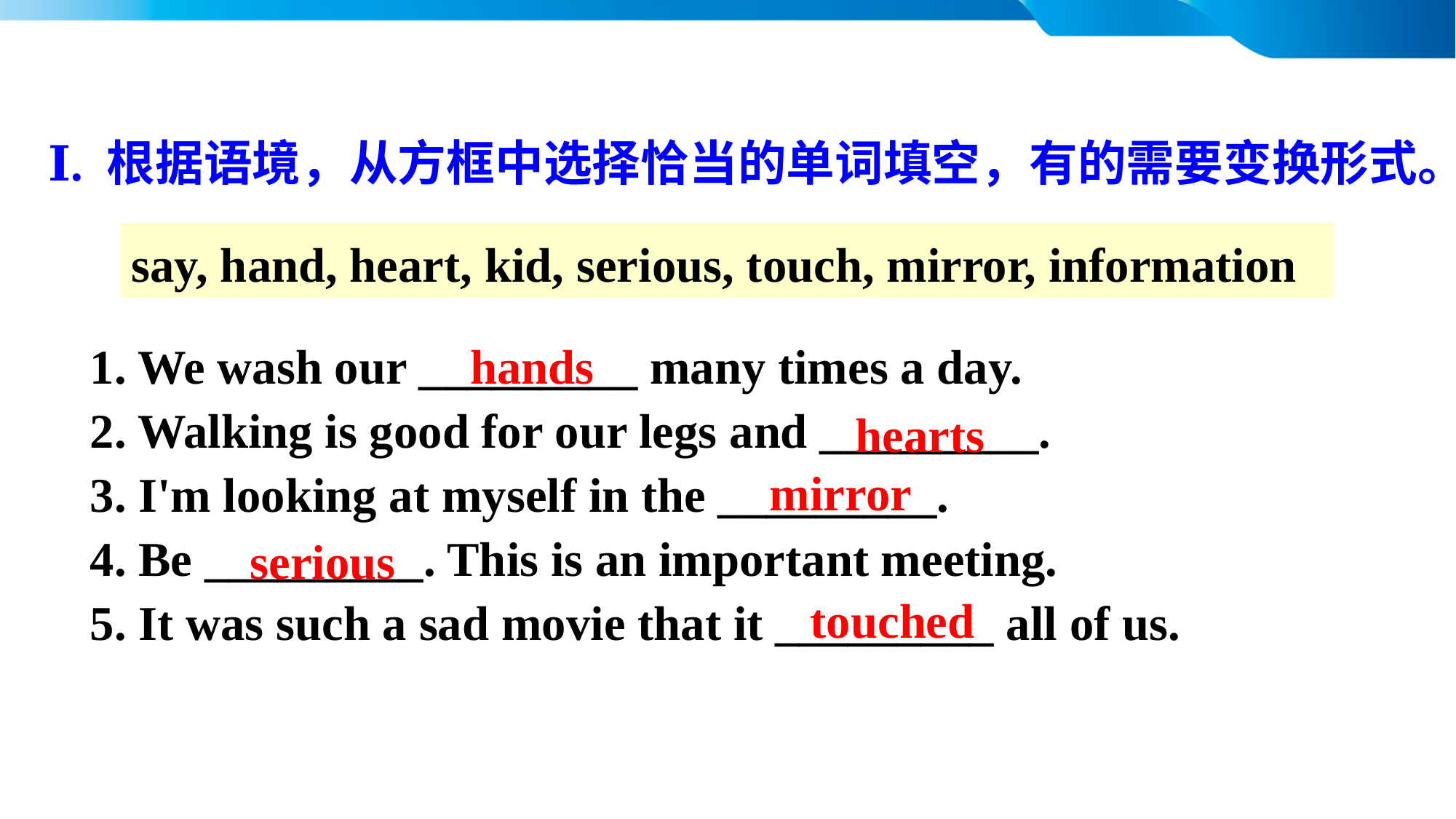

Ⅰ. 根据语境，从方框中选择恰当的单词填空，有的需要变换形式。
say, hand, heart, kid, serious, touch, mirror, information
1. We wash our _________ many times a day.
2. Walking is good for our legs and _________.
3. I'm looking at myself in the _________.
4. Be _________. This is an important meeting.
5. It was such a sad movie that it _________ all of us.
hands
hearts
mirror
serious
touched